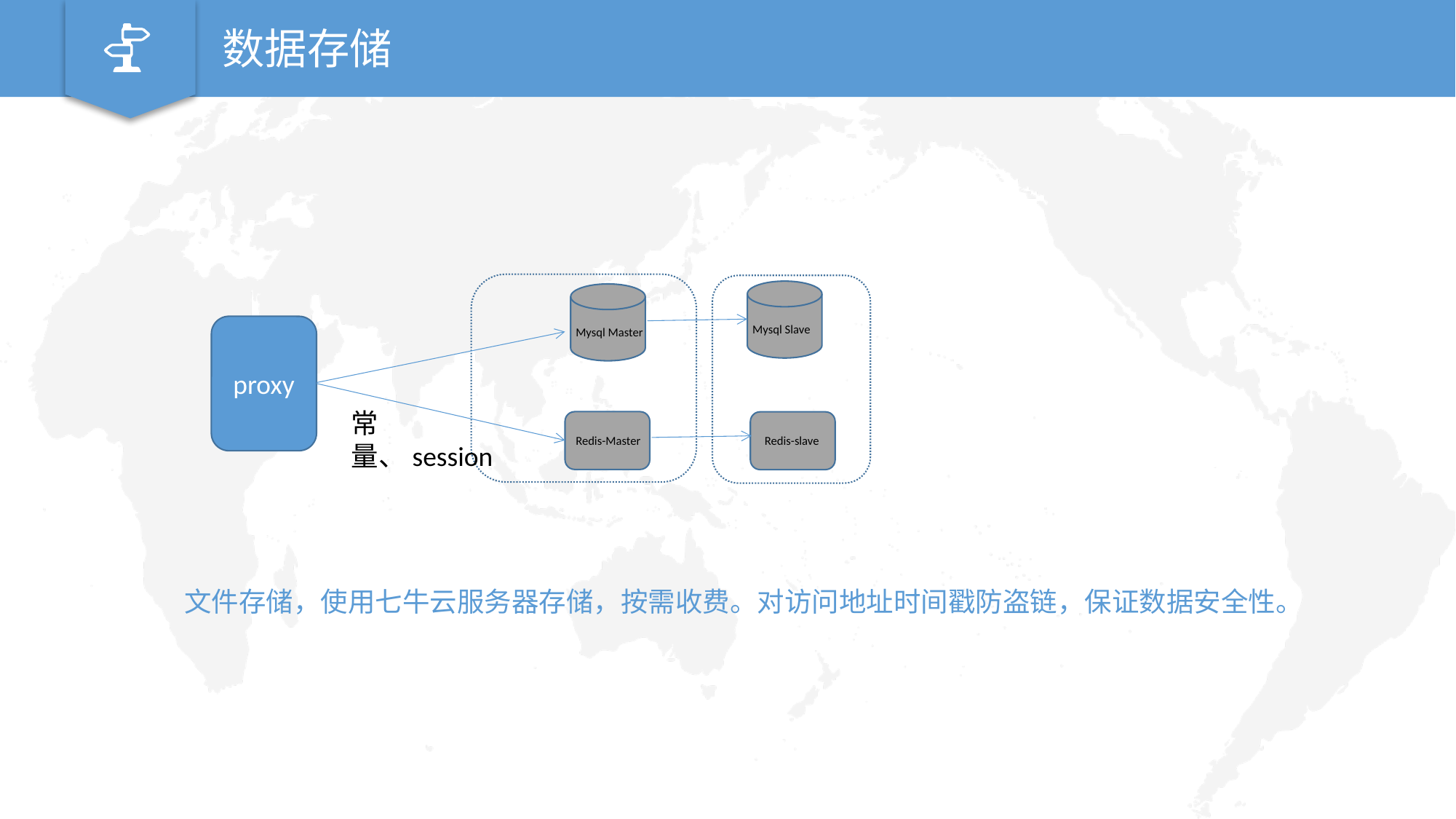

数据存储

proxy
Mysql Slave
Mysql Master
常量、session

Redis-Master
Redis-slave
文件存储，使用七牛云服务器存储，按需收费。对访问地址时间戳防盗链，保证数据安全性。